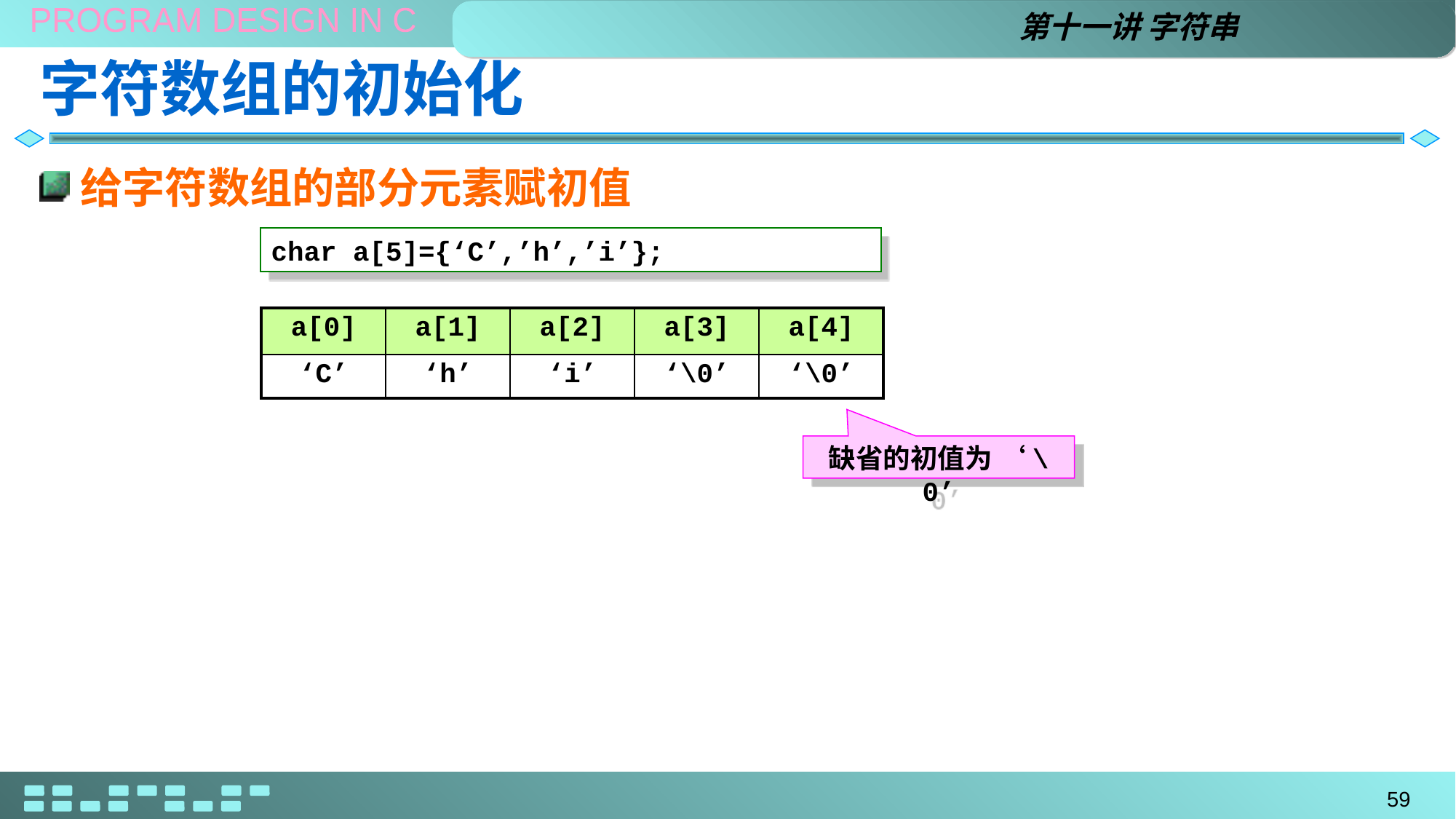

第十一讲 字符串
# 字符数组的初始化
给字符数组的部分元素赋初值

char a[5]={‘C’,’h’,’i’};
| a[0] | a[1] | a[2] | a[3] | a[4] |
| --- | --- | --- | --- | --- |
| ‘C’ | ‘h’ | ‘i’ | ‘\0’ | ‘\0’ |
缺省的初值为 ‘\0’
59